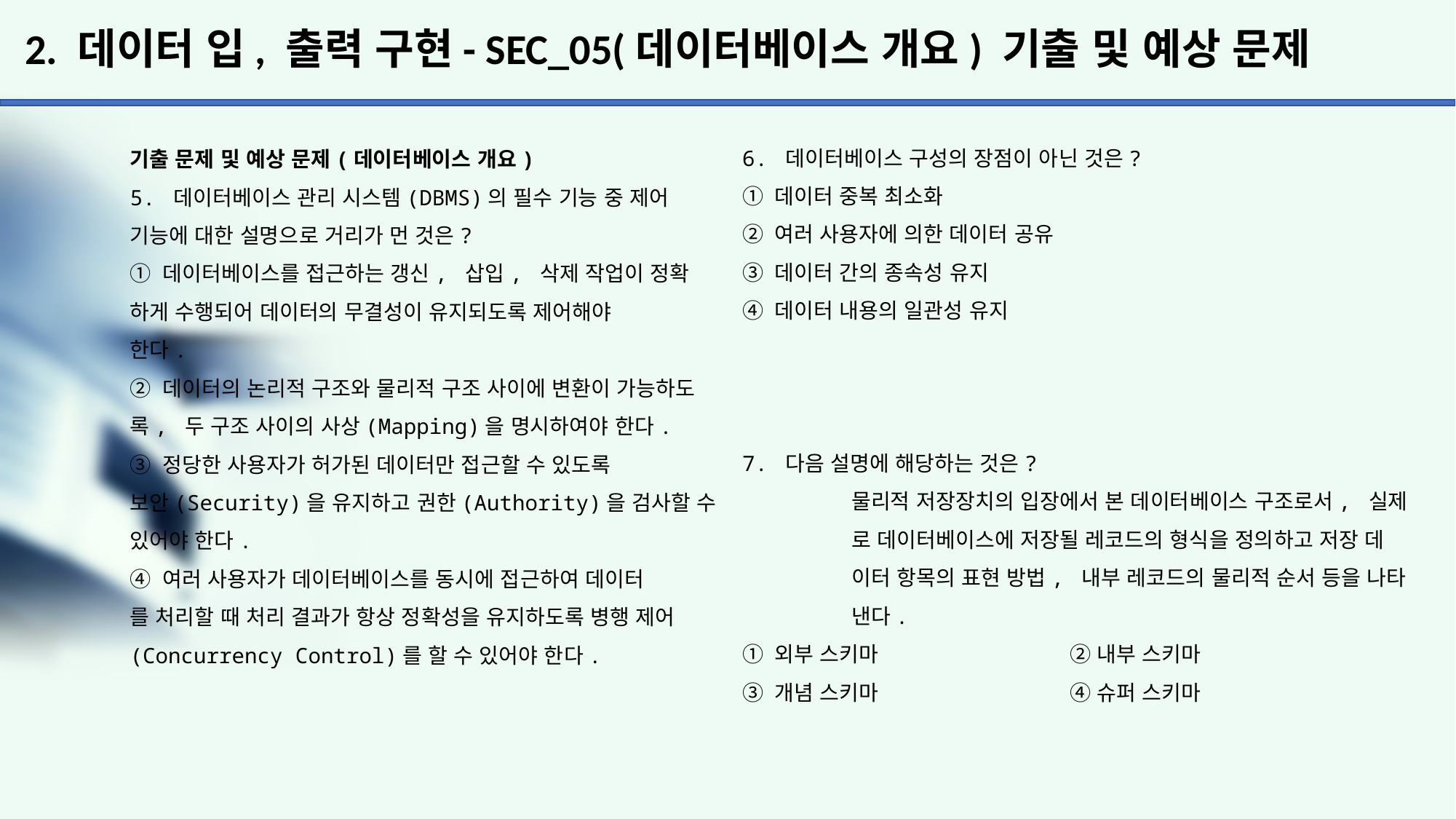

# 2. 데이터 입, 출력 구현- SEC_05(데이터베이스 개요) 기출 및 예상 문제
6. 데이터베이스 구성의 장점이 아닌 것은?
① 데이터 중복 최소화
② 여러 사용자에 의한 데이터 공유
③ 데이터 간의 종속성 유지
④ 데이터 내용의 일관성 유지

7. 다음 설명에 해당하는 것은?
	물리적 저장장치의 입장에서 본 데이터베이스 구조로서, 실제
	로 데이터베이스에 저장될 레코드의 형식을 정의하고 저장 데
	이터 항목의 표현 방법, 내부 레코드의 물리적 순서 등을 나타
	낸다.
① 외부 스키마		② 내부 스키마
③ 개념 스키마		④ 슈퍼 스키마

기출 문제 및 예상 문제(데이터베이스 개요)
5. 데이터베이스 관리 시스템(DBMS)의 필수 기능 중 제어 기능에 대한 설명으로 거리가 먼 것은?
① 데이터베이스를 접근하는 갱신, 삽입, 삭제 작업이 정확
하게 수행되어 데이터의 무결성이 유지되도록 제어해야
한다.
② 데이터의 논리적 구조와 물리적 구조 사이에 변환이 가능하도록, 두 구조 사이의 사상(Mapping)을 명시하여야 한다.
③ 정당한 사용자가 허가된 데이터만 접근할 수 있도록
보안(Security)을 유지하고 권한(Authority)을 검사할 수
있어야 한다.
④ 여러 사용자가 데이터베이스를 동시에 접근하여 데이터
를 처리할 때 처리 결과가 항상 정확성을 유지하도록 병행 제어(Concurrency Control)를 할 수 있어야 한다.